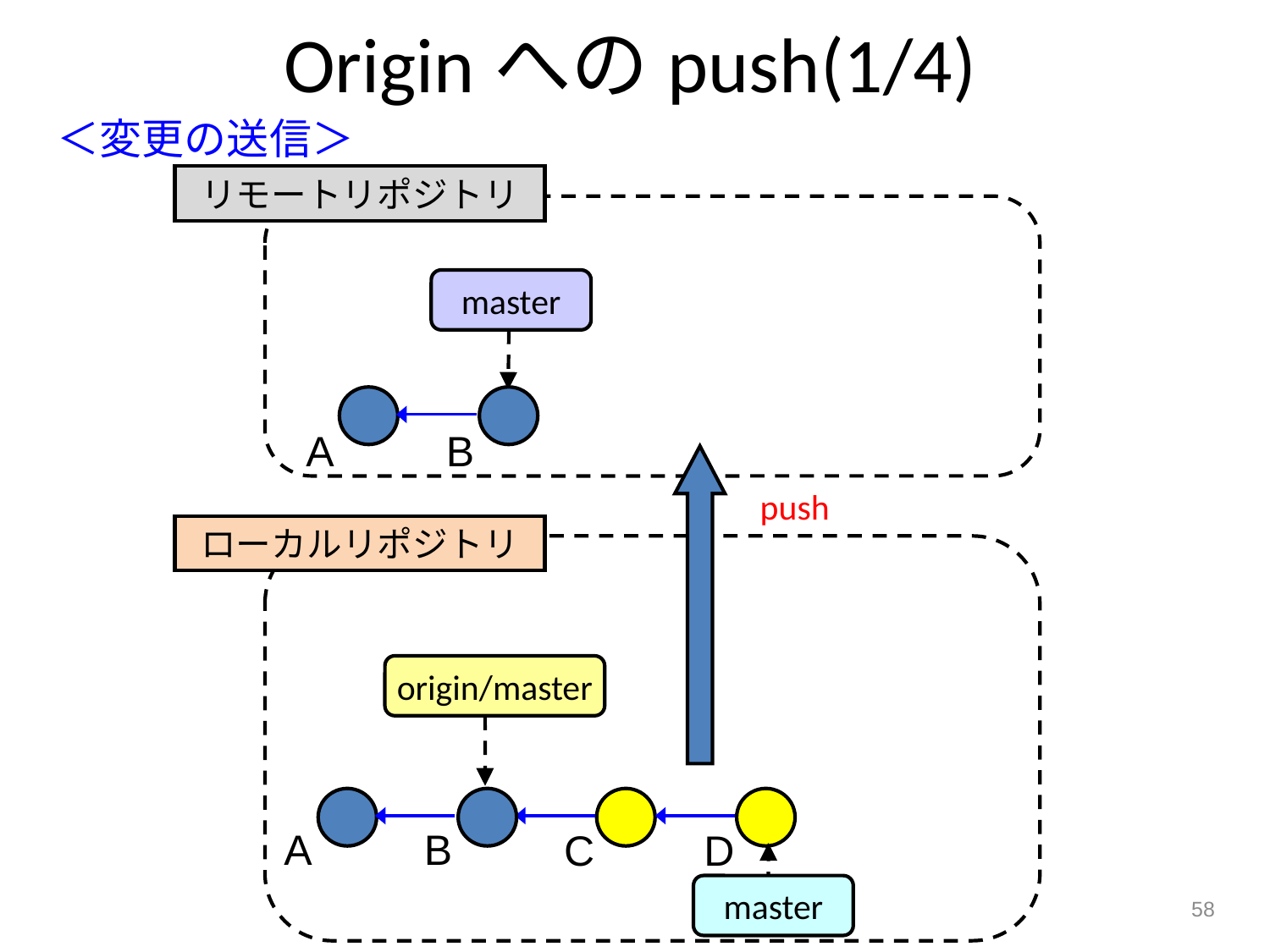

Originへのpush(1/4)
＜変更の送信＞
リモートリポジトリ

master

A
B

push
ローカルリポジトリ

origin/master

A
B
C
D

master
58